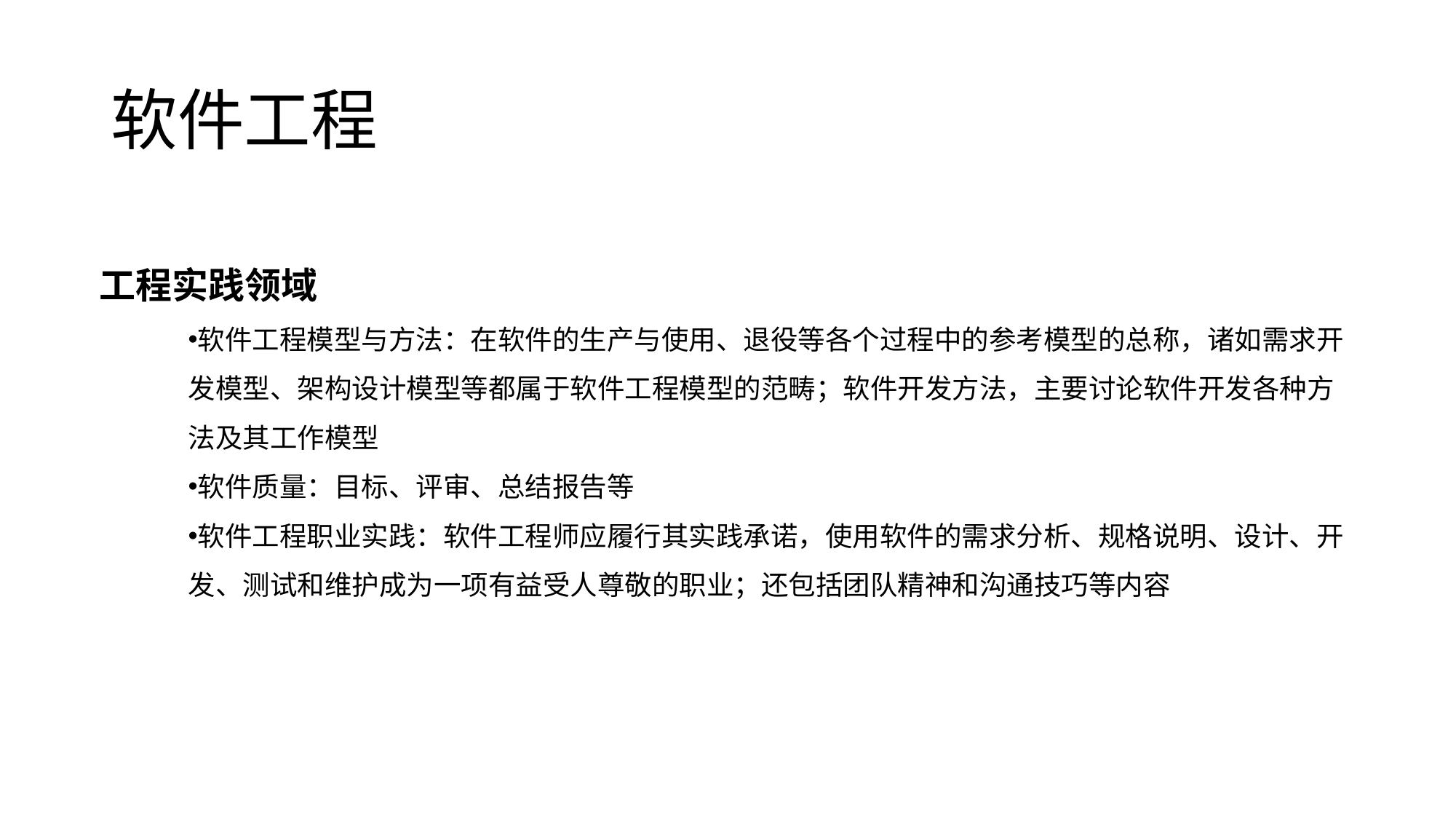

# 软件工程
工程实践领域
软件工程模型与方法：在软件的生产与使用、退役等各个过程中的参考模型的总称，诸如需求开发模型、架构设计模型等都属于软件工程模型的范畴；软件开发方法，主要讨论软件开发各种方法及其工作模型
软件质量：目标、评审、总结报告等
软件工程职业实践：软件工程师应履行其实践承诺，使用软件的需求分析、规格说明、设计、开发、测试和维护成为一项有益受人尊敬的职业；还包括团队精神和沟通技巧等内容